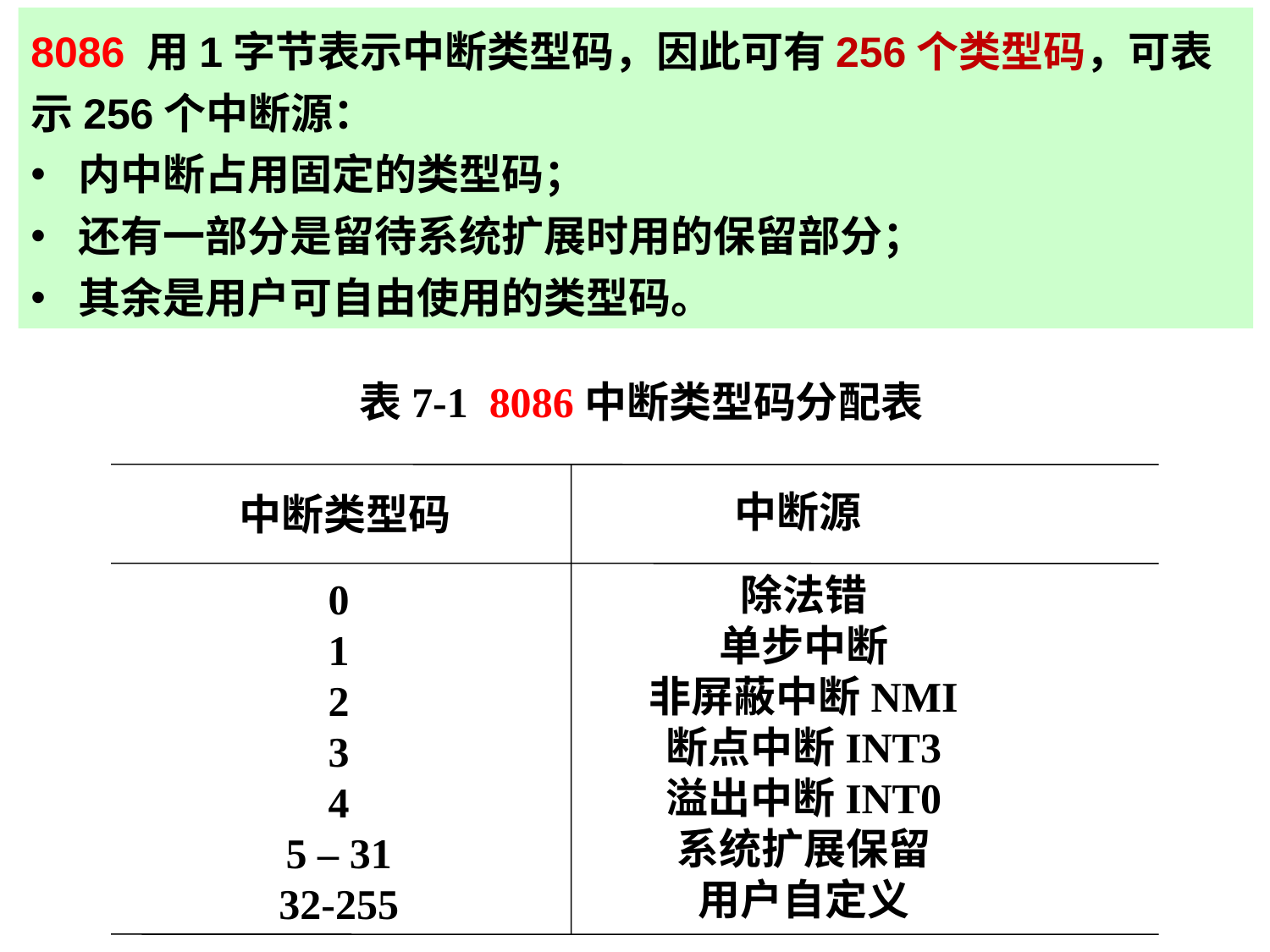

8086 用1字节表示中断类型码，因此可有256个类型码，可表示256个中断源：
内中断占用固定的类型码；
还有一部分是留待系统扩展时用的保留部分；
其余是用户可自由使用的类型码。
表7-1  8086中断类型码分配表
中断源
中断类型码

除法错
单步中断
非屏蔽中断NMI
断点中断INT3
溢出中断INT0
系统扩展保留
用户自定义
0
1
2
3
4
5 – 31
32-255
42